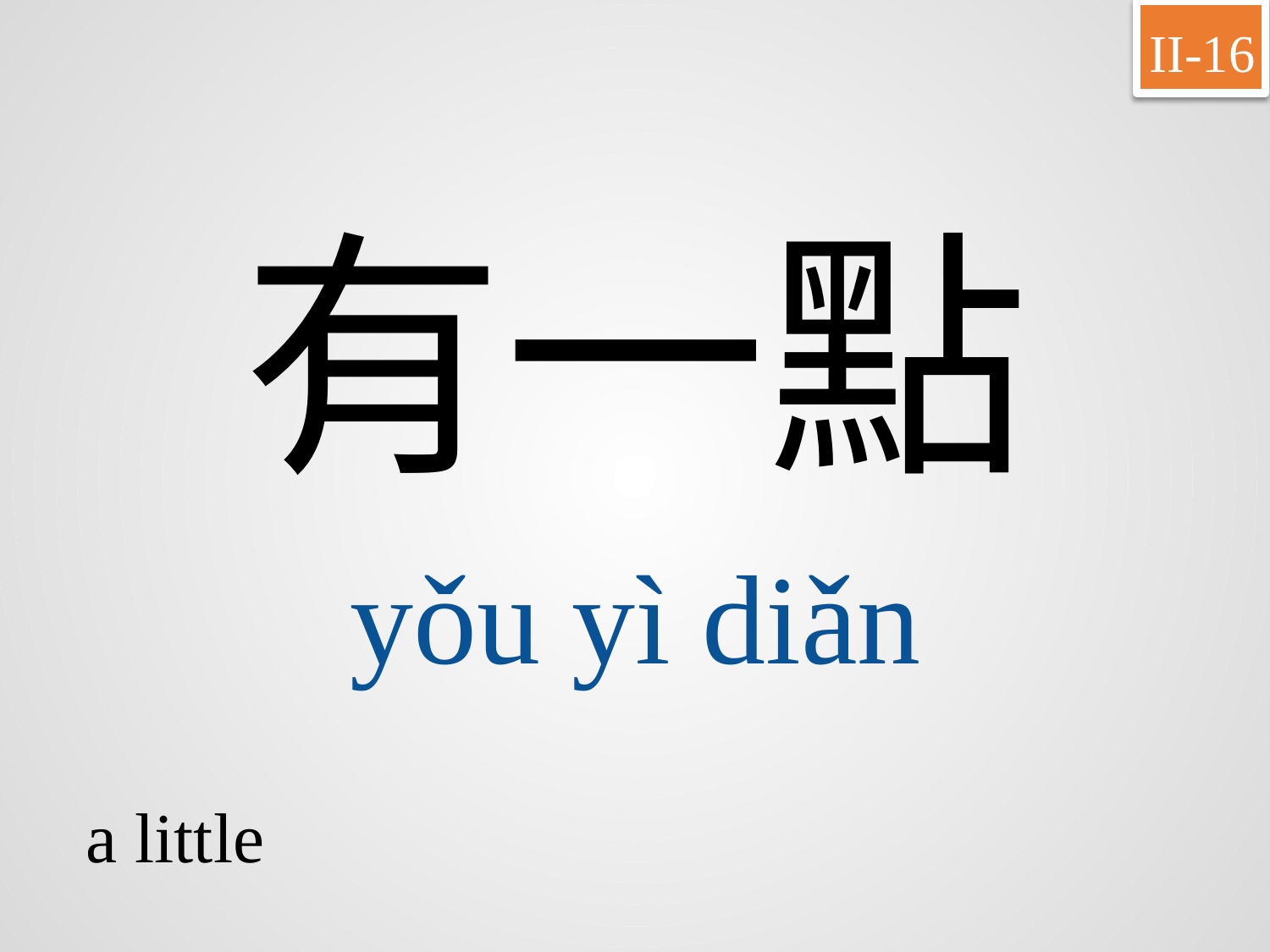

II-16

有一點
yǒu	yì	diǎn
a little